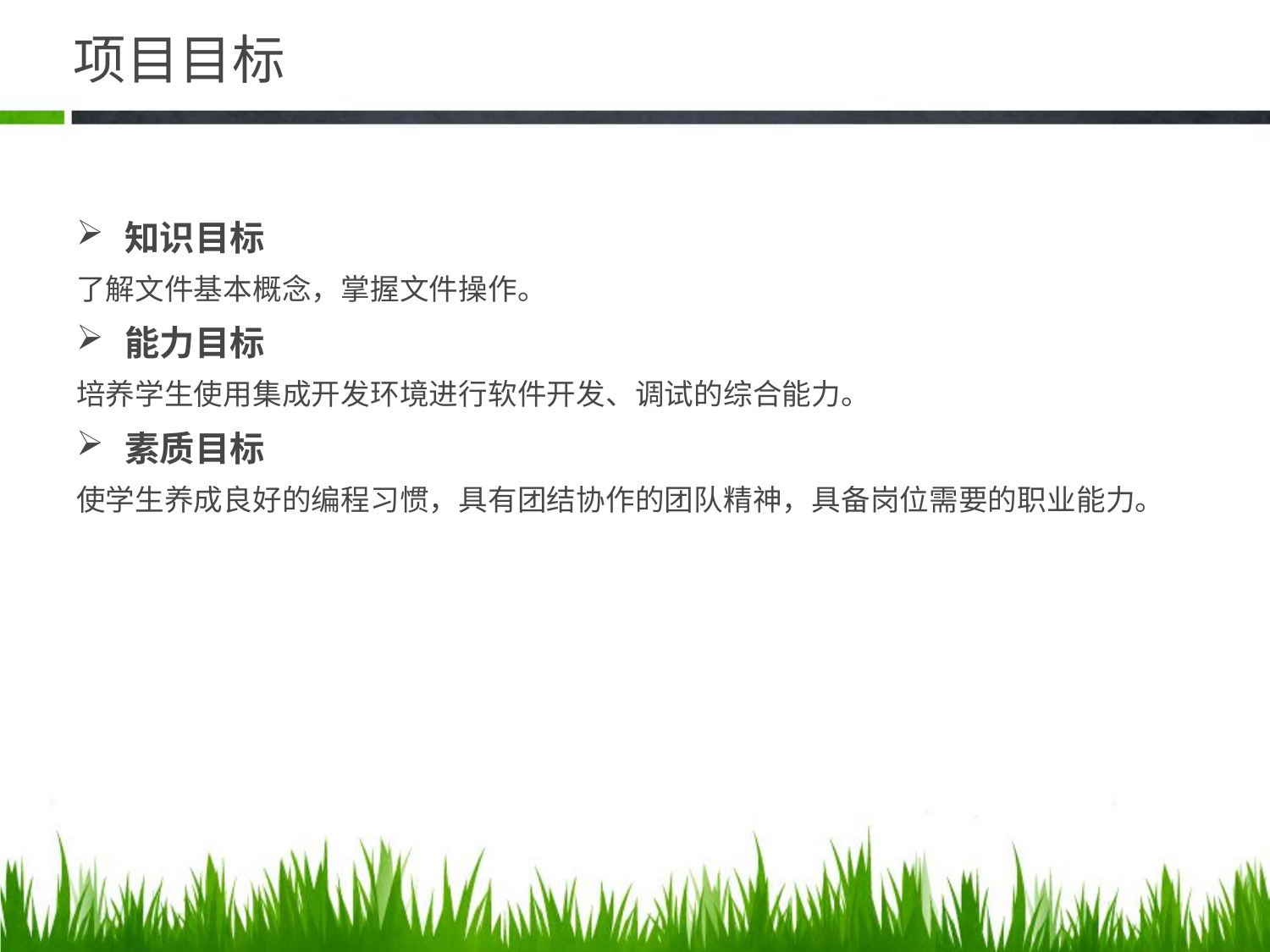

# 项目目标
知识目标
了解文件基本概念，掌握文件操作。
能力目标
培养学生使用集成开发环境进行软件开发、调试的综合能力。
素质目标
使学生养成良好的编程习惯，具有团结协作的团队精神，具备岗位需要的职业能力。